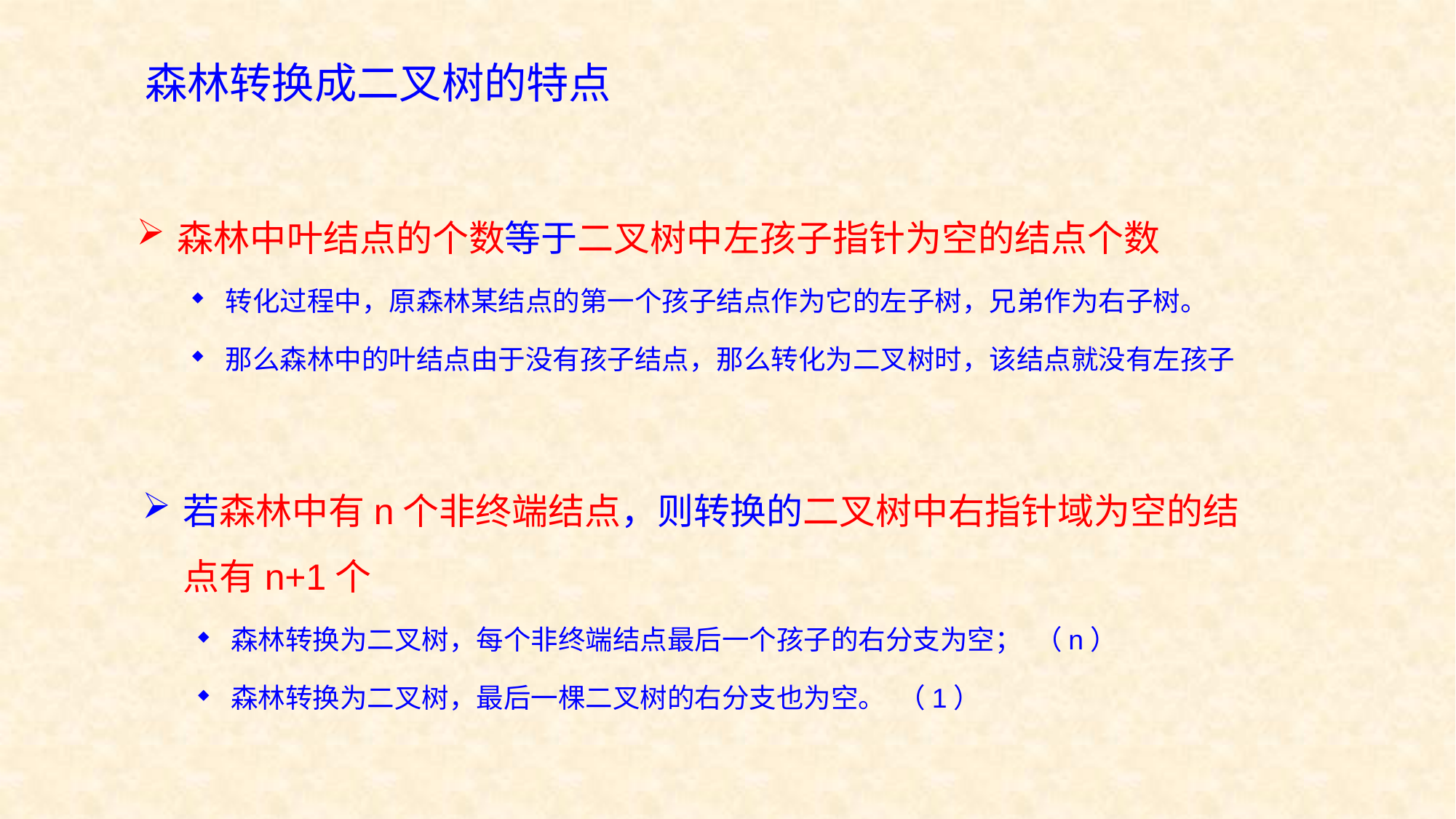

森林转换成二叉树的特点
森林中叶结点的个数等于二叉树中左孩子指针为空的结点个数
转化过程中，原森林某结点的第一个孩子结点作为它的左子树，兄弟作为右子树。
那么森林中的叶结点由于没有孩子结点，那么转化为二叉树时，该结点就没有左孩子
若森林中有n个非终端结点，则转换的二叉树中右指针域为空的结点有n+1个
森林转换为二叉树，每个非终端结点最后一个孩子的右分支为空；  （n）
森林转换为二叉树，最后一棵二叉树的右分支也为空。  （1）